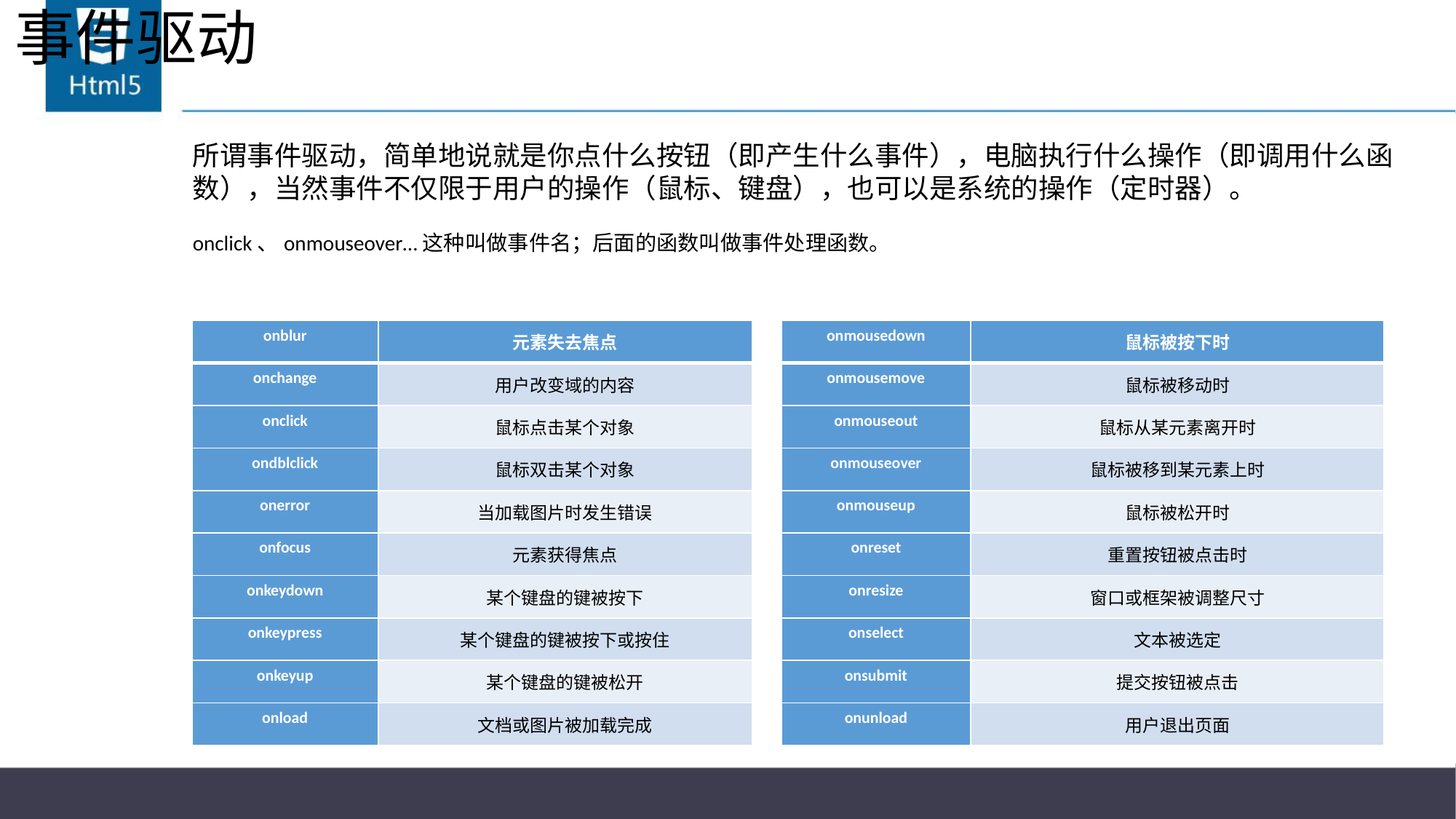

# 事件驱动
所谓事件驱动，简单地说就是你点什么按钮（即产生什么事件），电脑执行什么操作（即调用什么函数），当然事件不仅限于用户的操作（鼠标、键盘），也可以是系统的操作（定时器）。

onclick、onmouseover…这种叫做事件名；后面的函数叫做事件处理函数。
| onblur | 元素失去焦点 |
| --- | --- |
| onchange | 用户改变域的内容 |
| onclick | 鼠标点击某个对象 |
| ondblclick | 鼠标双击某个对象 |
| onerror | 当加载图片时发生错误 |
| onfocus | 元素获得焦点 |
| onkeydown | 某个键盘的键被按下 |
| onkeypress | 某个键盘的键被按下或按住 |
| onkeyup | 某个键盘的键被松开 |
| onload | 文档或图片被加载完成 |
| onmousedown | 鼠标被按下时 |
| --- | --- |
| onmousemove | 鼠标被移动时 |
| onmouseout | 鼠标从某元素离开时 |
| onmouseover | 鼠标被移到某元素上时 |
| onmouseup | 鼠标被松开时 |
| onreset | 重置按钮被点击时 |
| onresize | 窗口或框架被调整尺寸 |
| onselect | 文本被选定 |
| onsubmit | 提交按钮被点击 |
| onunload | 用户退出页面 |